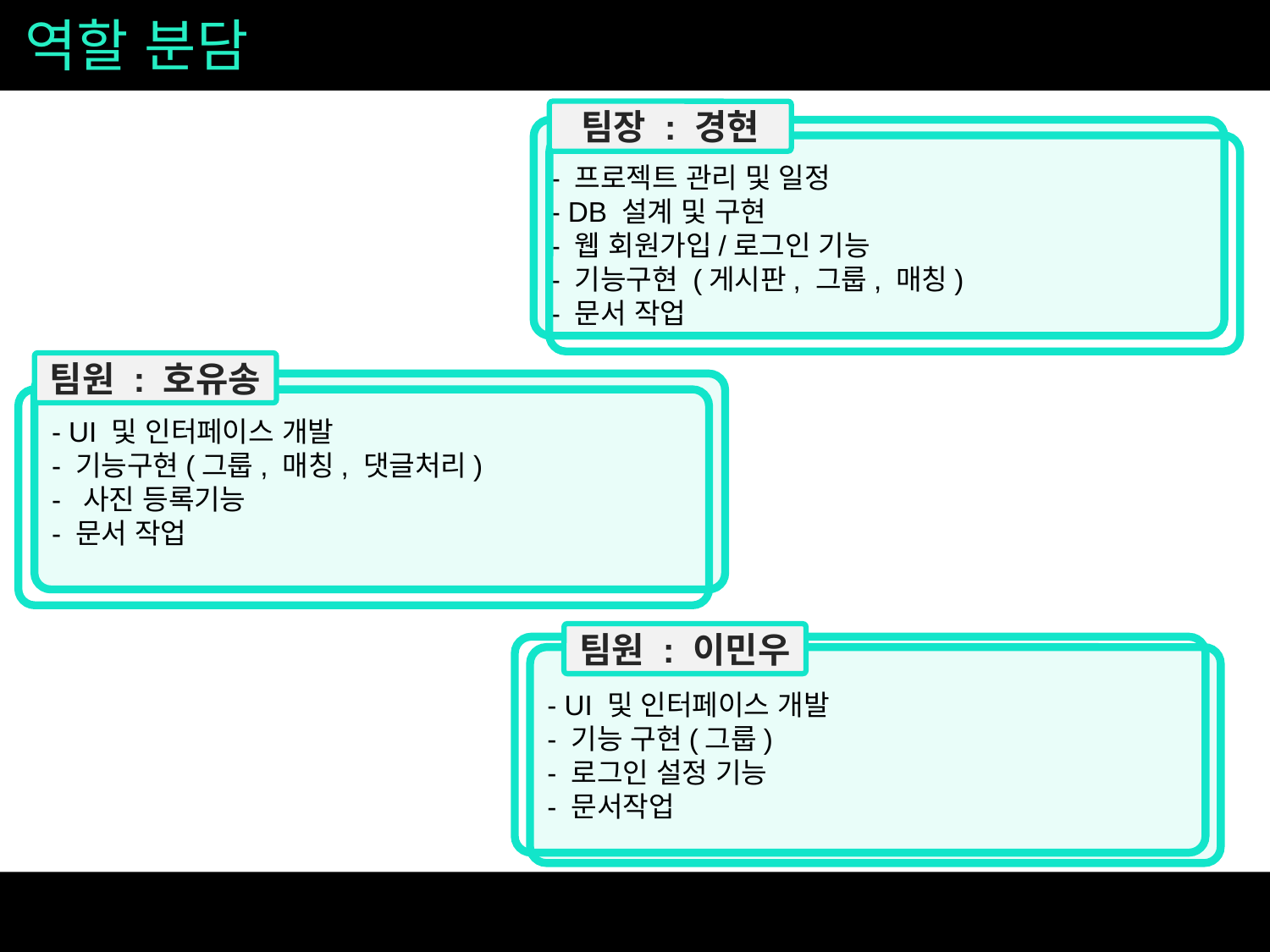

역할 분담

팀장 : 경현

- 프로젝트 관리 및 일정
- DB 설계 및 구현
- 웹 회원가입/로그인 기능
- 기능구현 (게시판, 그룹, 매칭)
- 문서 작업

팀원 : 호유송

- UI 및 인터페이스 개발
- 기능구현(그룹, 매칭, 댓글처리)
-  사진 등록기능
- 문서 작업

팀원 : 이민우

- UI 및 인터페이스 개발
- 기능 구현(그룹)
- 로그인 설정 기능
- 문서작업